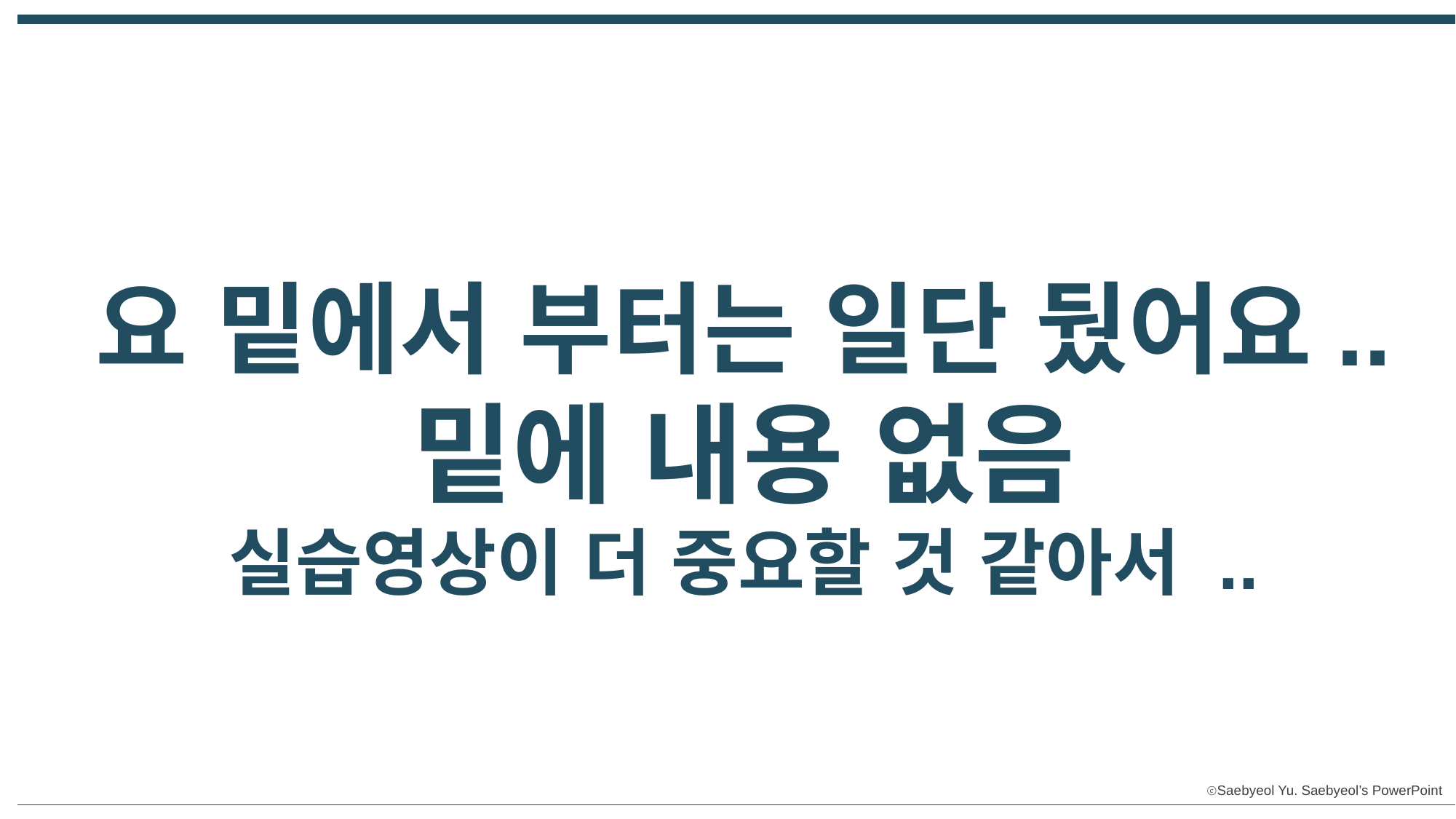

요 밑에서 부터는 일단 뒀어요..
밑에 내용 없음
실습영상이 더 중요할 것 같아서 ..